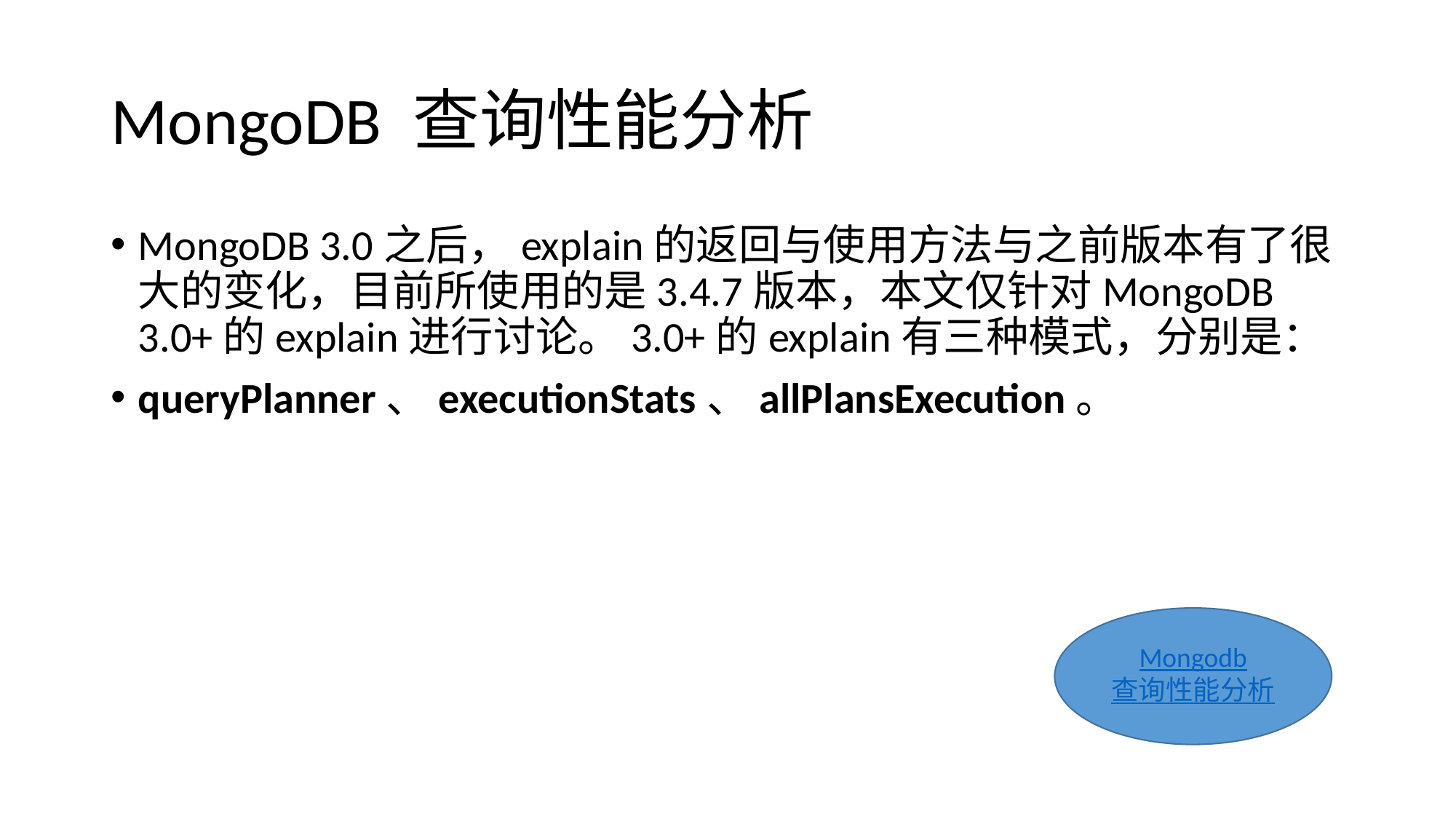

# MongoDB 查询性能分析
MongoDB 3.0之后，explain的返回与使用方法与之前版本有了很大的变化，目前所使用的是3.4.7版本，本文仅针对MongoDB 3.0+的explain进行讨论。3.0+的explain有三种模式，分别是：
queryPlanner、executionStats、allPlansExecution。

Mongodb
查询性能分析